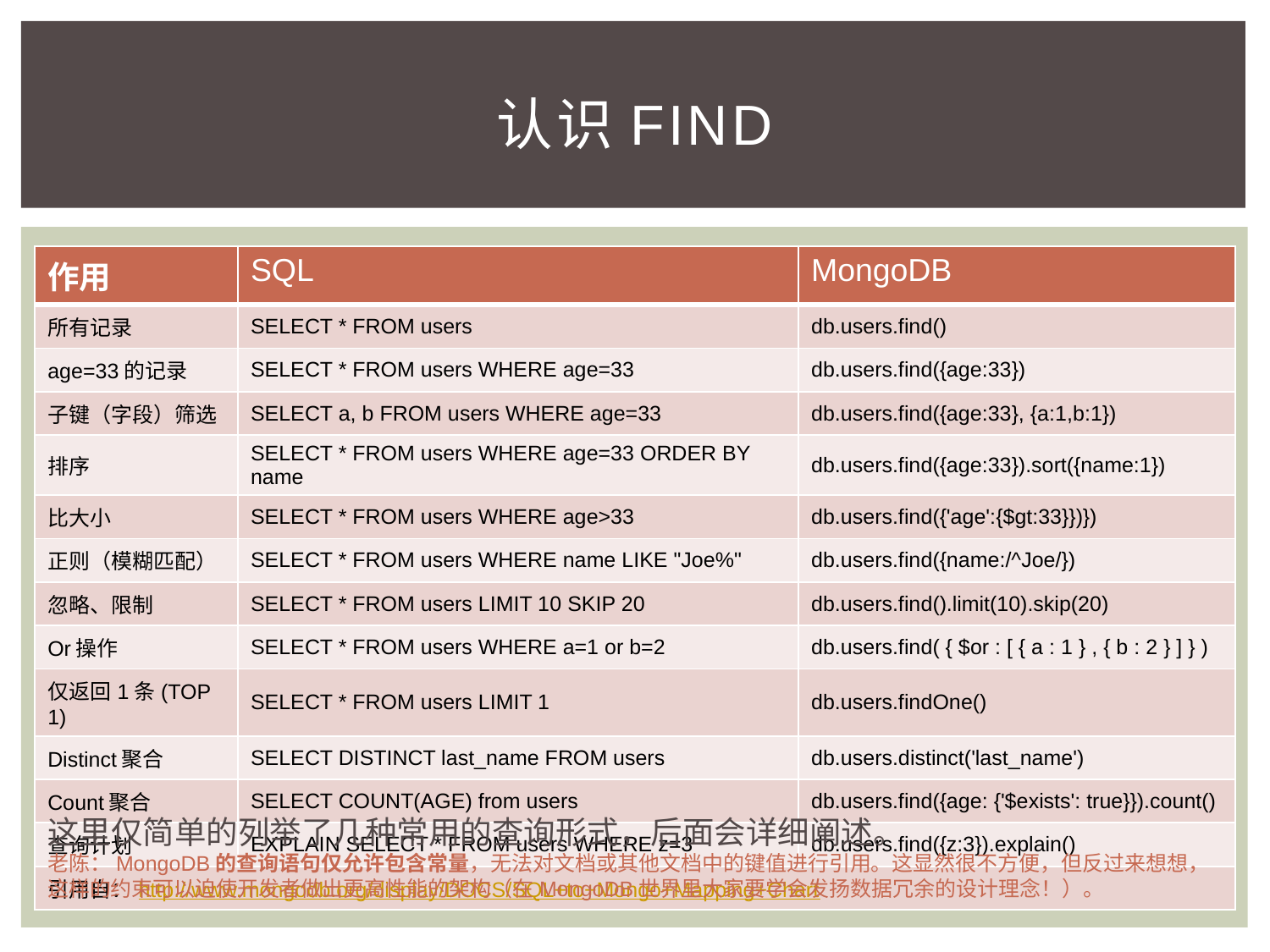

# 认识find
| 作用 | SQL | MongoDB |
| --- | --- | --- |
| 所有记录 | SELECT \* FROM users | db.users.find() |
| age=33的记录 | SELECT \* FROM users WHERE age=33 | db.users.find({age:33}) |
| 子键（字段）筛选 | SELECT a, b FROM users WHERE age=33 | db.users.find({age:33}, {a:1,b:1}) |
| 排序 | SELECT \* FROM users WHERE age=33 ORDER BY name | db.users.find({age:33}).sort({name:1}) |
| 比大小 | SELECT \* FROM users WHERE age>33 | db.users.find({'age':{$gt:33}})}) |
| 正则（模糊匹配） | SELECT \* FROM users WHERE name LIKE "Joe%" | db.users.find({name:/^Joe/}) |
| 忽略、限制 | SELECT \* FROM users LIMIT 10 SKIP 20 | db.users.find().limit(10).skip(20) |
| Or操作 | SELECT \* FROM users WHERE a=1 or b=2 | db.users.find( { $or : [ { a : 1 } , { b : 2 } ] } ) |
| 仅返回1条(TOP 1) | SELECT \* FROM users LIMIT 1 | db.users.findOne() |
| Distinct聚合 | SELECT DISTINCT last\_name FROM users | db.users.distinct('last\_name') |
| Count聚合 | SELECT COUNT(AGE) from users | db.users.find({age: {'$exists': true}}).count() |
| 查询计划 | EXPLAIN SELECT \* FROM users WHERE z=3 | db.users.find({z:3}).explain() |
| 引用自：http://www.mongodb.org/display/DOCS/SQL+to+Mongo+Mapping+Chart |  |  |
这里仅简单的列举了几种常用的查询形式，后面会详细阐述。
老陈：MongoDB的查询语句仅允许包含常量，无法对文档或其他文档中的键值进行引用。这显然很不方便，但反过来想想，这样的约束可以迫使开发者做出更高性能的架构（在MongoDB世界里大家要学会发扬数据冗余的设计理念！）。